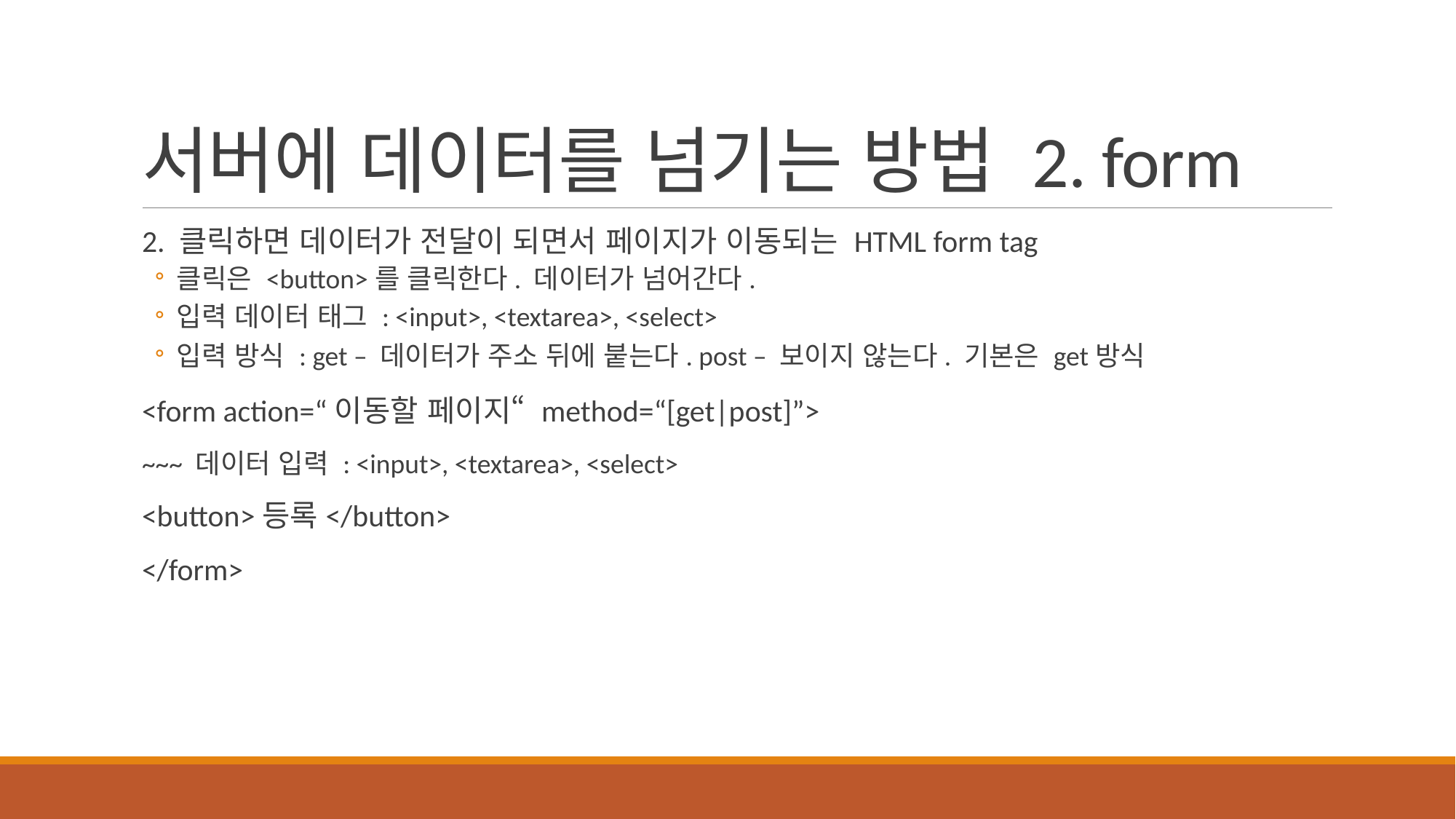

# 서버에 데이터를 넘기는 방법 2. form
2. 클릭하면 데이터가 전달이 되면서 페이지가 이동되는 HTML form tag
클릭은 <button>를 클릭한다. 데이터가 넘어간다.
입력 데이터 태그 : <input>, <textarea>, <select>
입력 방식 : get – 데이터가 주소 뒤에 붙는다. post – 보이지 않는다. 기본은 get방식
<form action=“이동할 페이지“ method=“[get|post]”>
~~~ 데이터 입력 : <input>, <textarea>, <select>
<button>등록</button>
</form>